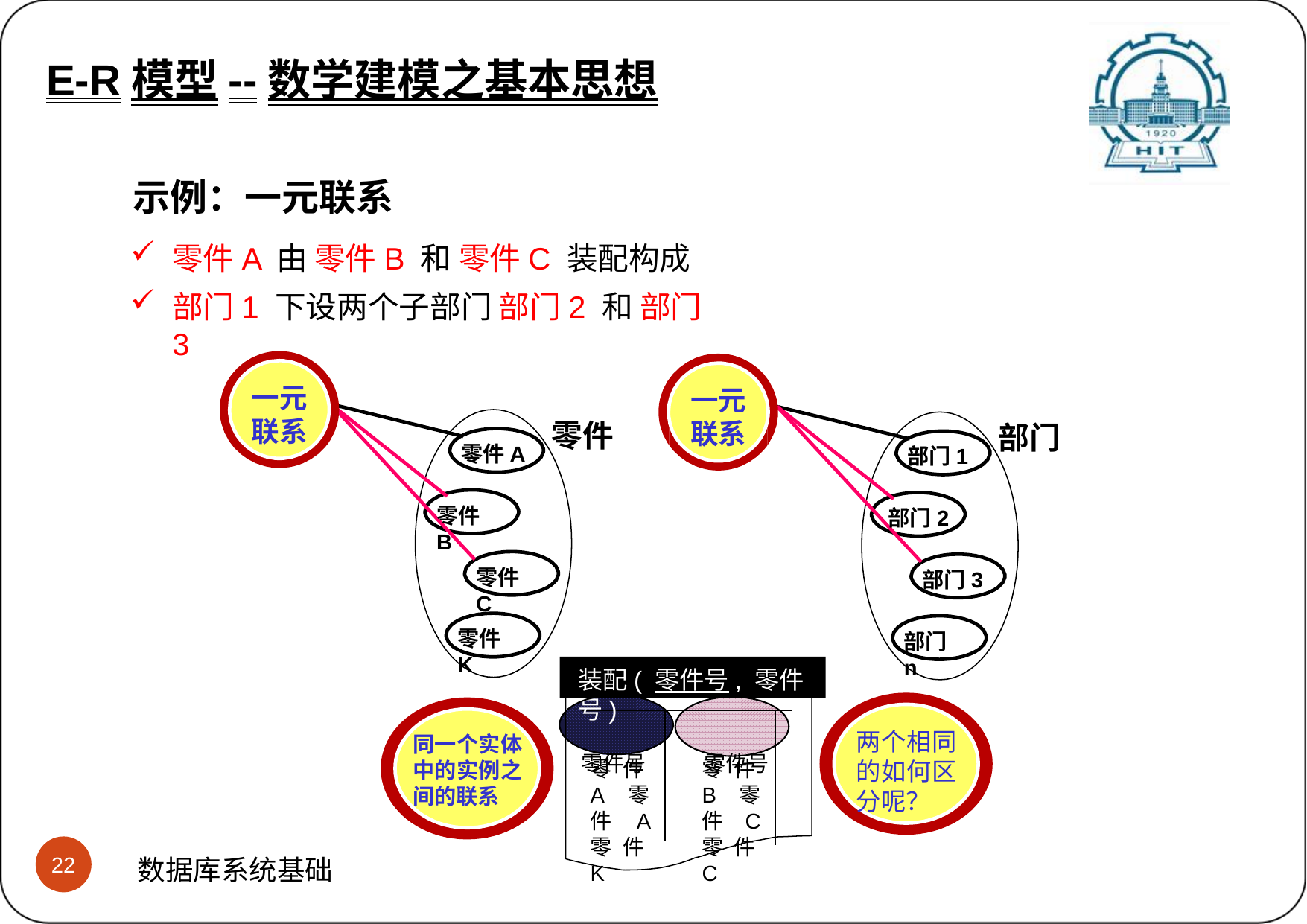

E-R模型--数学建模之基本思想
# E-R模型--数据建模之基本思想 (7)有什么样的联系需要区分呢?
示例：一元联系
零件A 由 零件B 和 零件C 装配构成
部门1 下设两个子部门 部门2 和 部门3

一元 联系
一元 联系

零件
部门

零件A
部门1

零件B
部门2

零件C
部门3

零件K
部门n

装配( 零件号, 零件号)

零件号	零件号

两个相同 的如何区 分呢？
同一个实体 中的实例之 间的联系

零件A 零件A 零件K
零件B 零件C 零件C